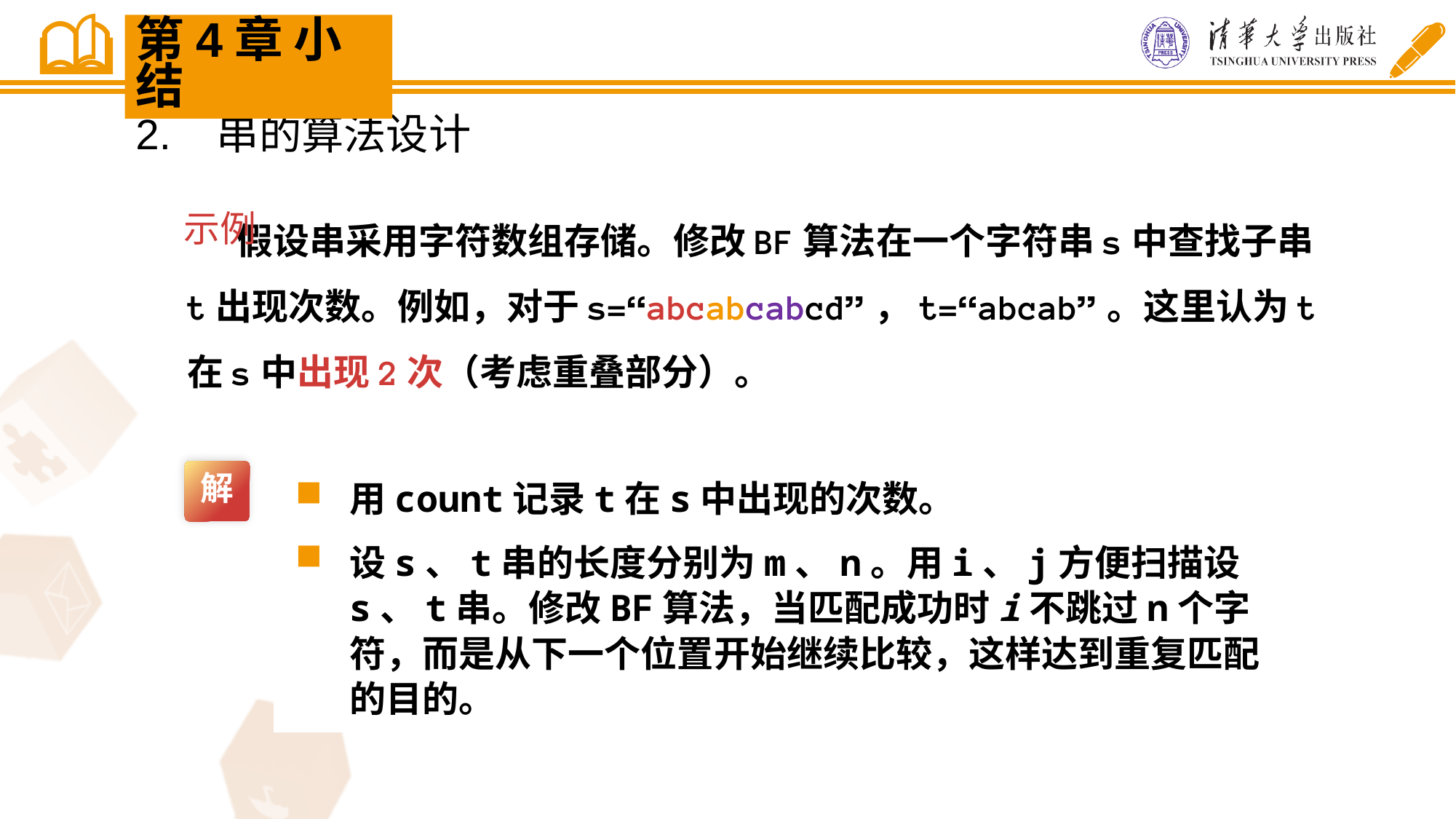

第4章 小结
2.   串的算法设计
     假设串采用字符数组存储。修改BF算法在一个字符串s中查找子串t出现次数。例如，对于s=“abcabcabcd”，t=“abcab”。这里认为t在s中出现2次（考虑重叠部分）。
示例
解
用count记录t在s中出现的次数。
设s、t串的长度分别为m、n。用i、j方便扫描设s、t串。修改BF算法，当匹配成功时i不跳过n个字符，而是从下一个位置开始继续比较，这样达到重复匹配的目的。